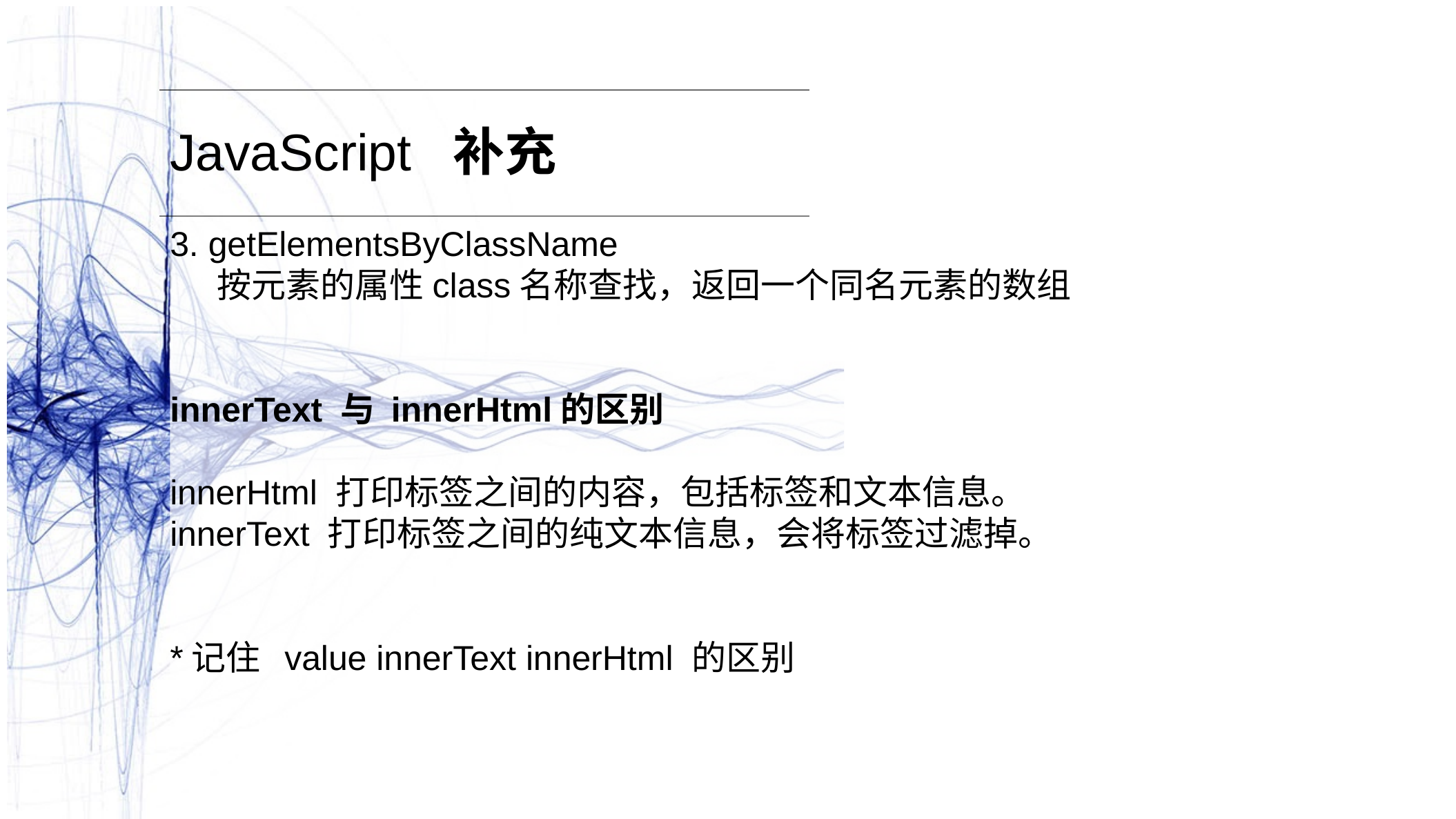

JavaScript  补充

3. getElementsByClassName
     按元素的属性class名称查找，返回一个同名元素的数组

innerText 与 innerHtml的区别

innerHtml 打印标签之间的内容，包括标签和文本信息。
innerText 打印标签之间的纯文本信息，会将标签过滤掉。

*记住  value innerText innerHtml 的区别